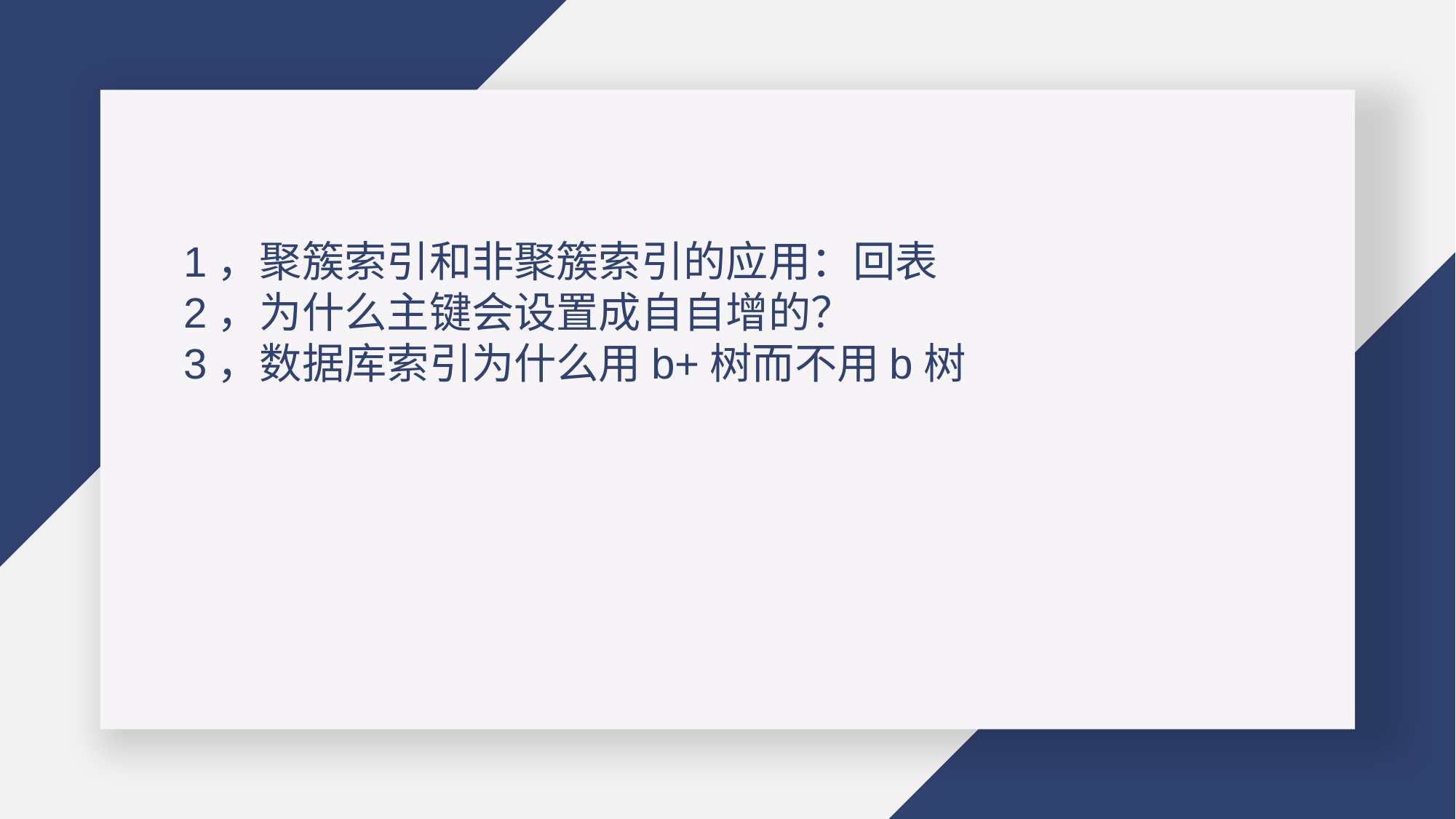

1，聚簇索引和非聚簇索引的应用：回表
2，为什么主键会设置成自自增的？
3，数据库索引为什么用b+树而不用b树